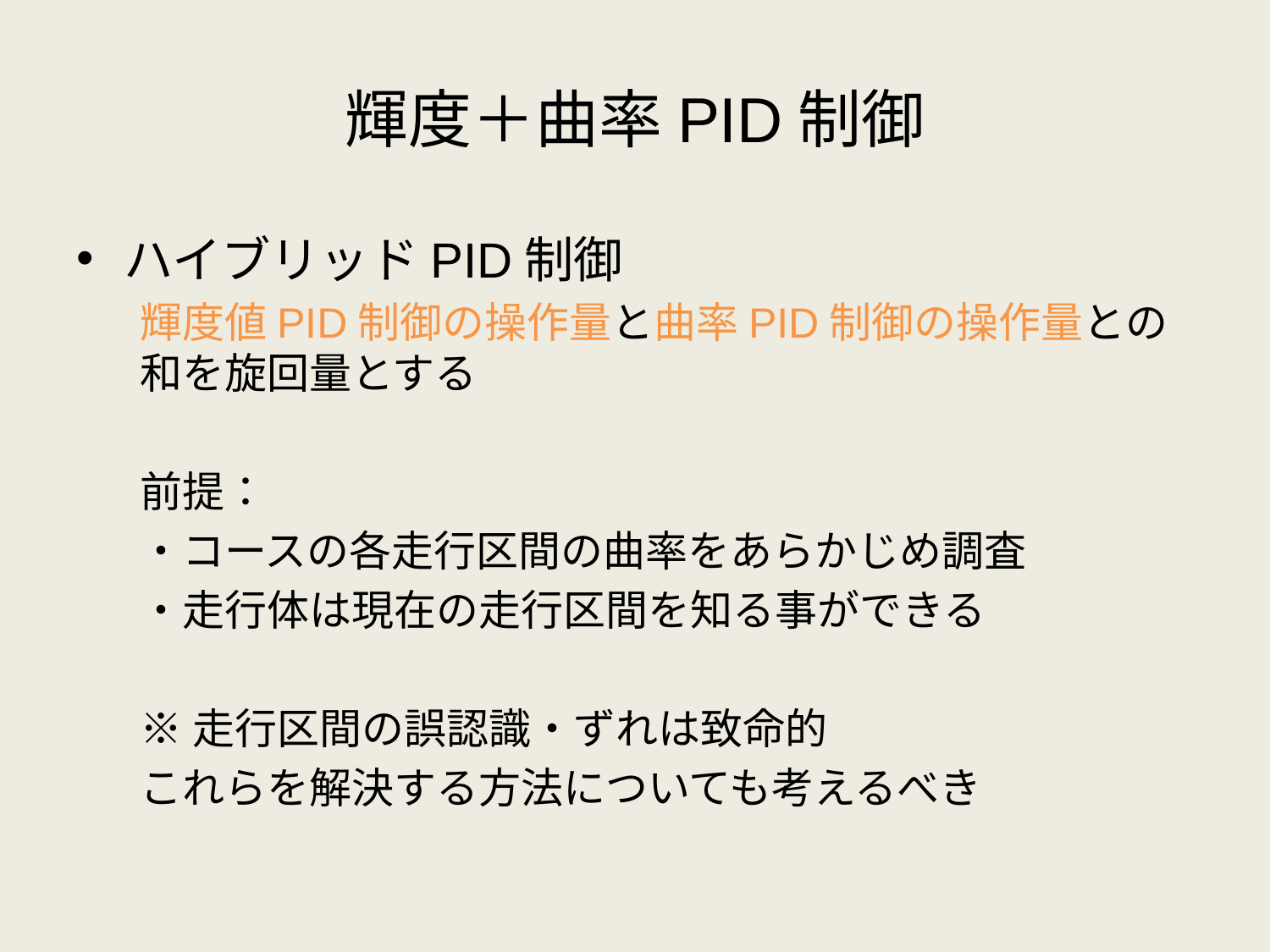

# 輝度＋曲率PID制御
ハイブリッドPID制御
輝度値PID制御の操作量と曲率PID制御の操作量との和を旋回量とする

前提：
・コースの各走行区間の曲率をあらかじめ調査
・走行体は現在の走行区間を知る事ができる

※走行区間の誤認識・ずれは致命的
これらを解決する方法についても考えるべき